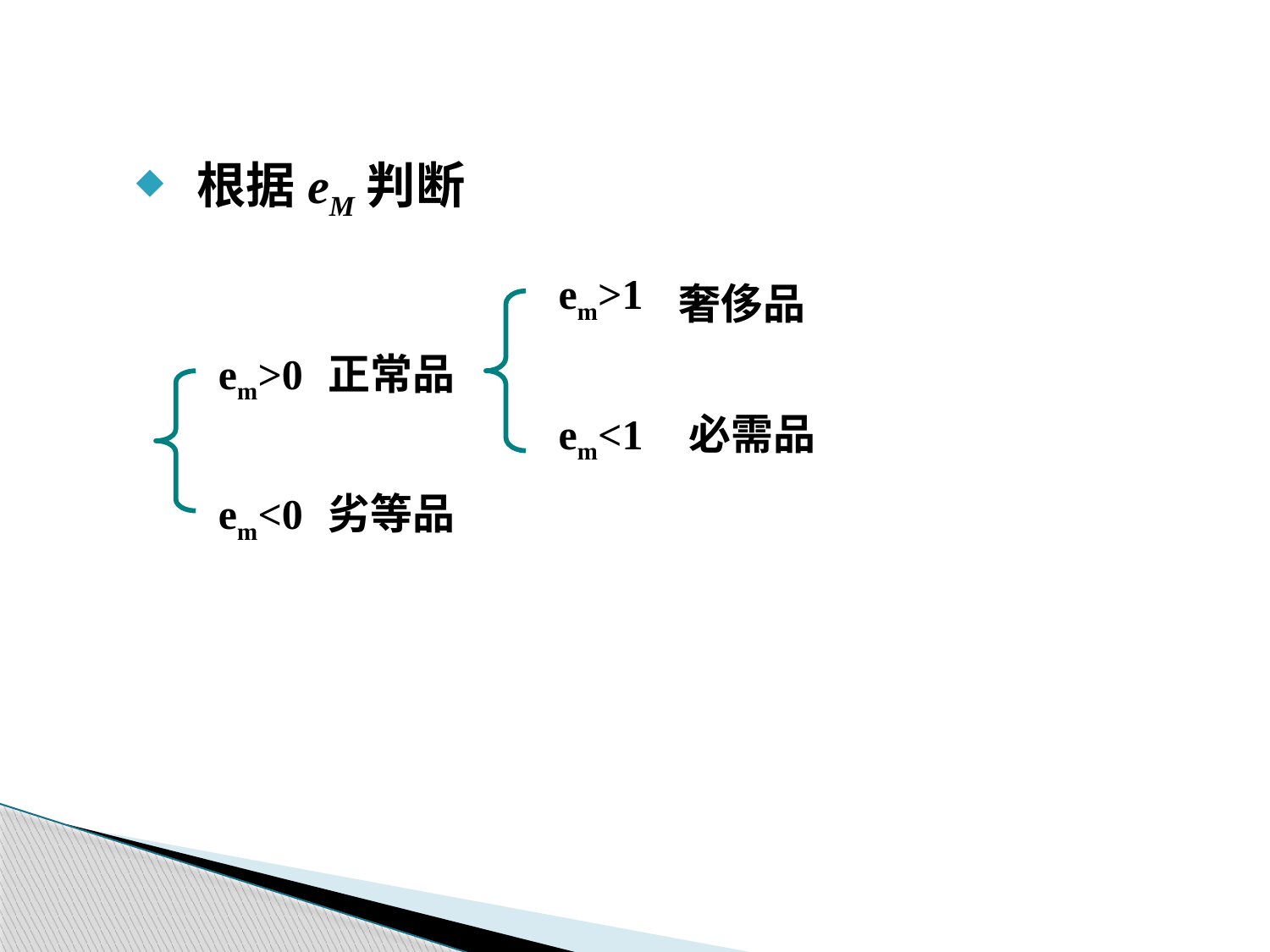

根据eM判断
em>1
奢侈品

em>0
正常品

em<1
必需品
em<0
劣等品